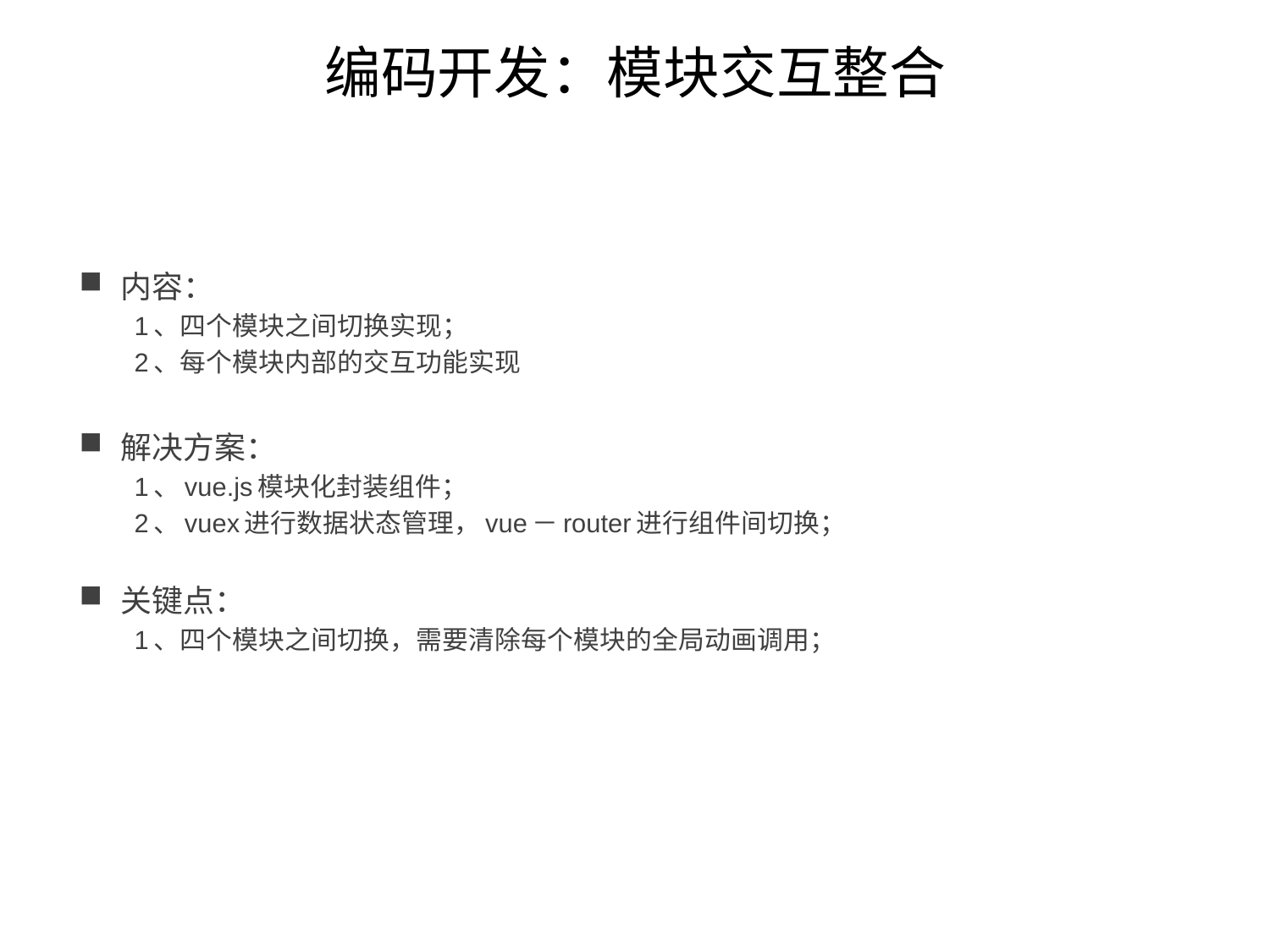

# 编码开发：模块交互整合
内容：
1、四个模块之间切换实现；
2、每个模块内部的交互功能实现

解决方案：
1、vue.js模块化封装组件；
2、vuex进行数据状态管理，vue－router进行组件间切换；

关键点：
1、四个模块之间切换，需要清除每个模块的全局动画调用；